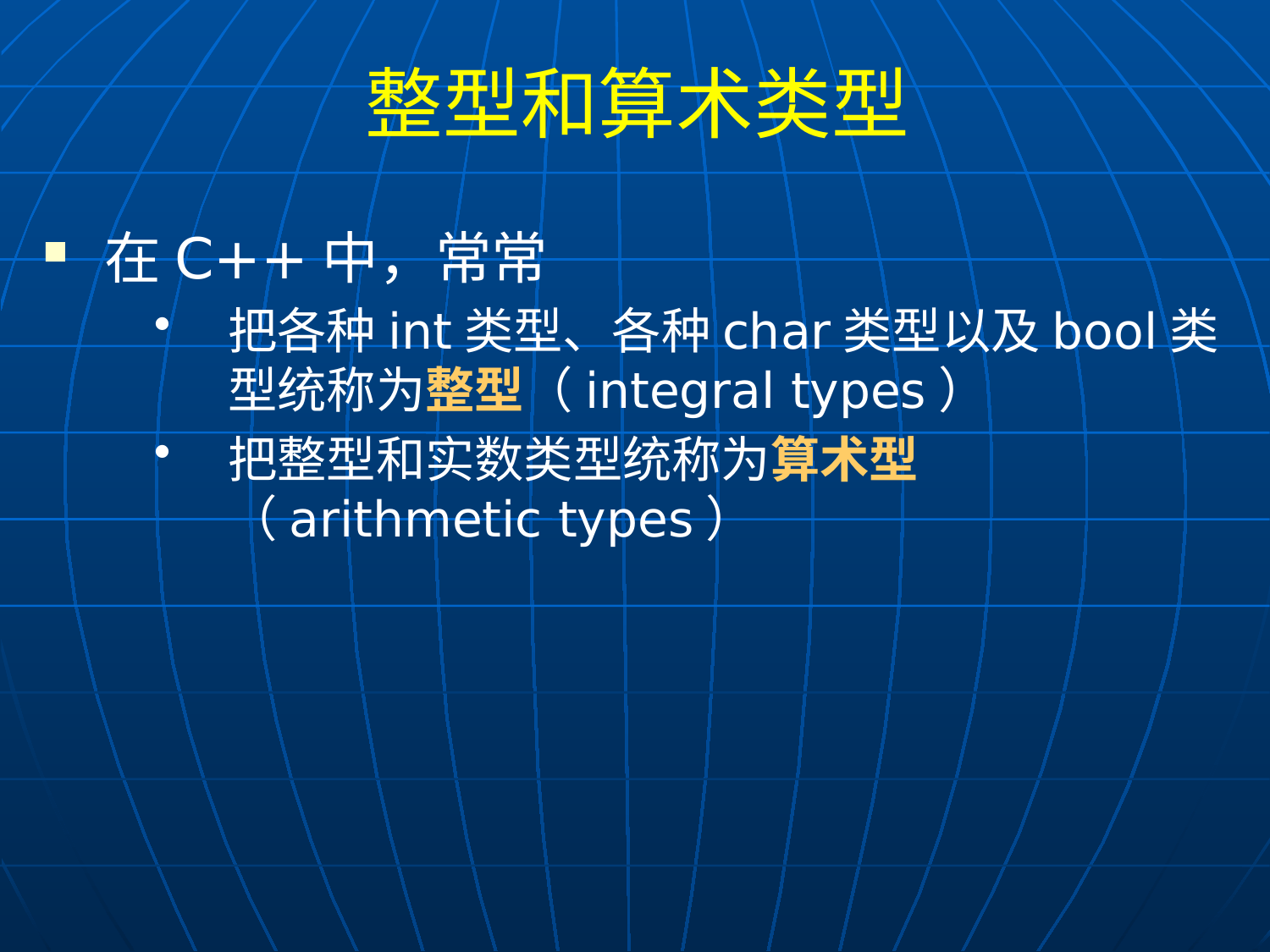

# 整型和算术类型
在C++中，常常
把各种int类型、各种char类型以及bool类型统称为整型（integral types）
把整型和实数类型统称为算术型（arithmetic types）